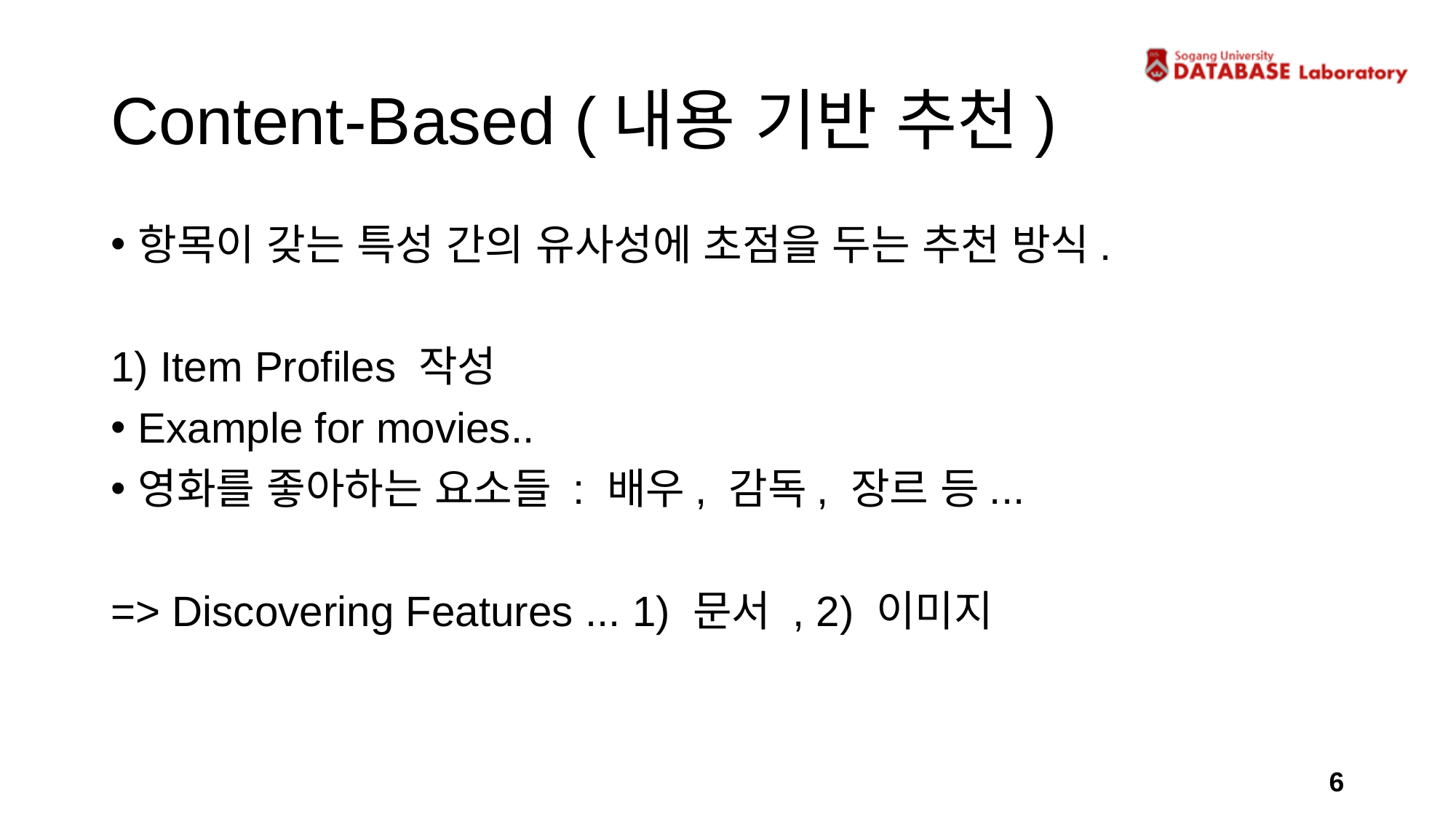

# Content-Based (내용 기반 추천)
항목이 갖는 특성 간의 유사성에 초점을 두는 추천 방식.

1) Item Profiles 작성
Example for movies..
영화를 좋아하는 요소들 : 배우, 감독, 장르 등...

=> Discovering Features ... 1) 문서 , 2) 이미지

6